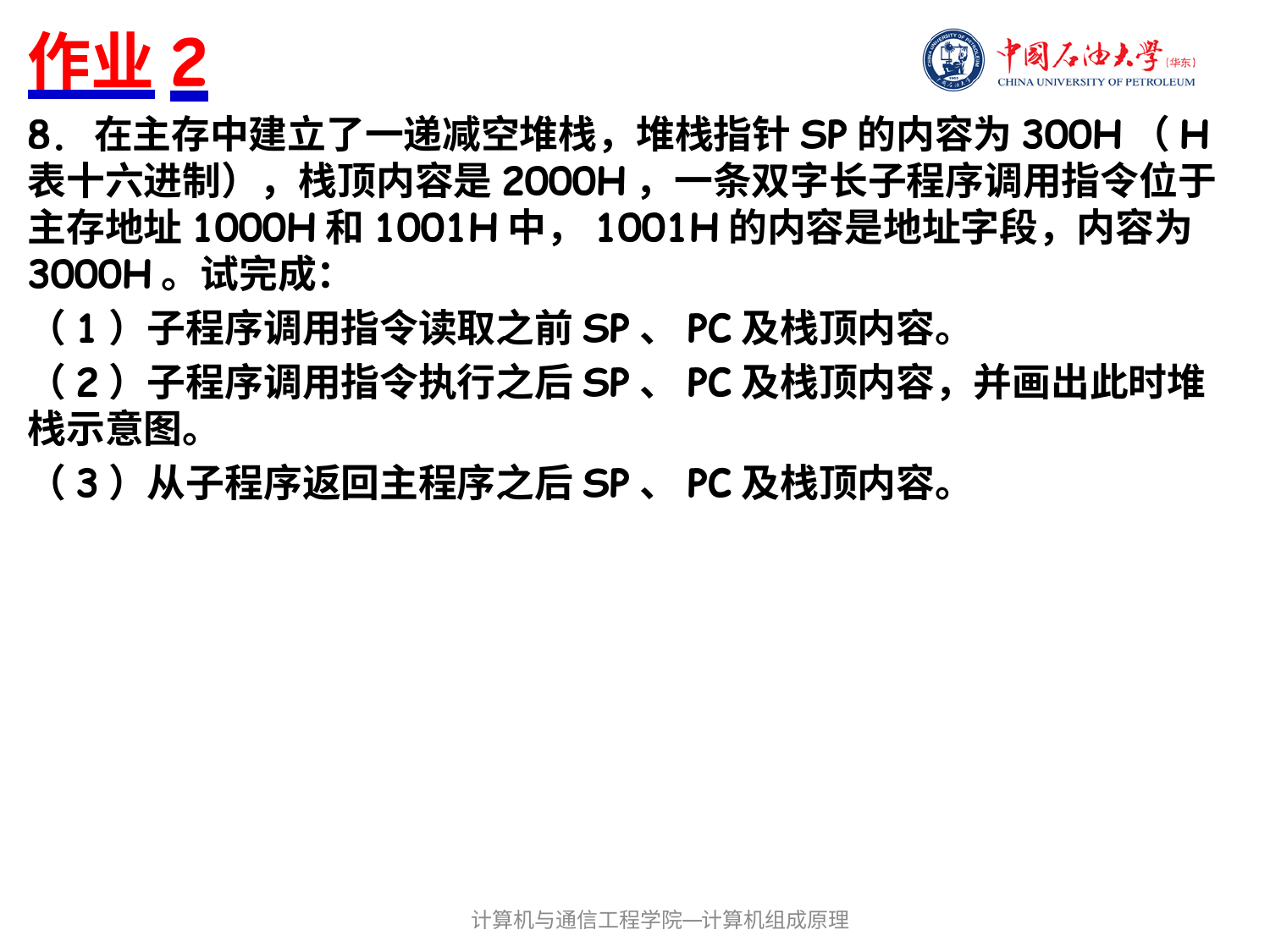

# 作业2
8. 在主存中建立了一递减空堆栈，堆栈指针SP的内容为300H（H表十六进制），栈顶内容是2000H，一条双字长子程序调用指令位于主存地址1000H和1001H中，1001H的内容是地址字段，内容为3000H。试完成：
（1）子程序调用指令读取之前SP、PC及栈顶内容。
（2）子程序调用指令执行之后SP、PC及栈顶内容，并画出此时堆栈示意图。
（3）从子程序返回主程序之后SP、PC及栈顶内容。
计算机与通信工程学院—计算机组成原理
3